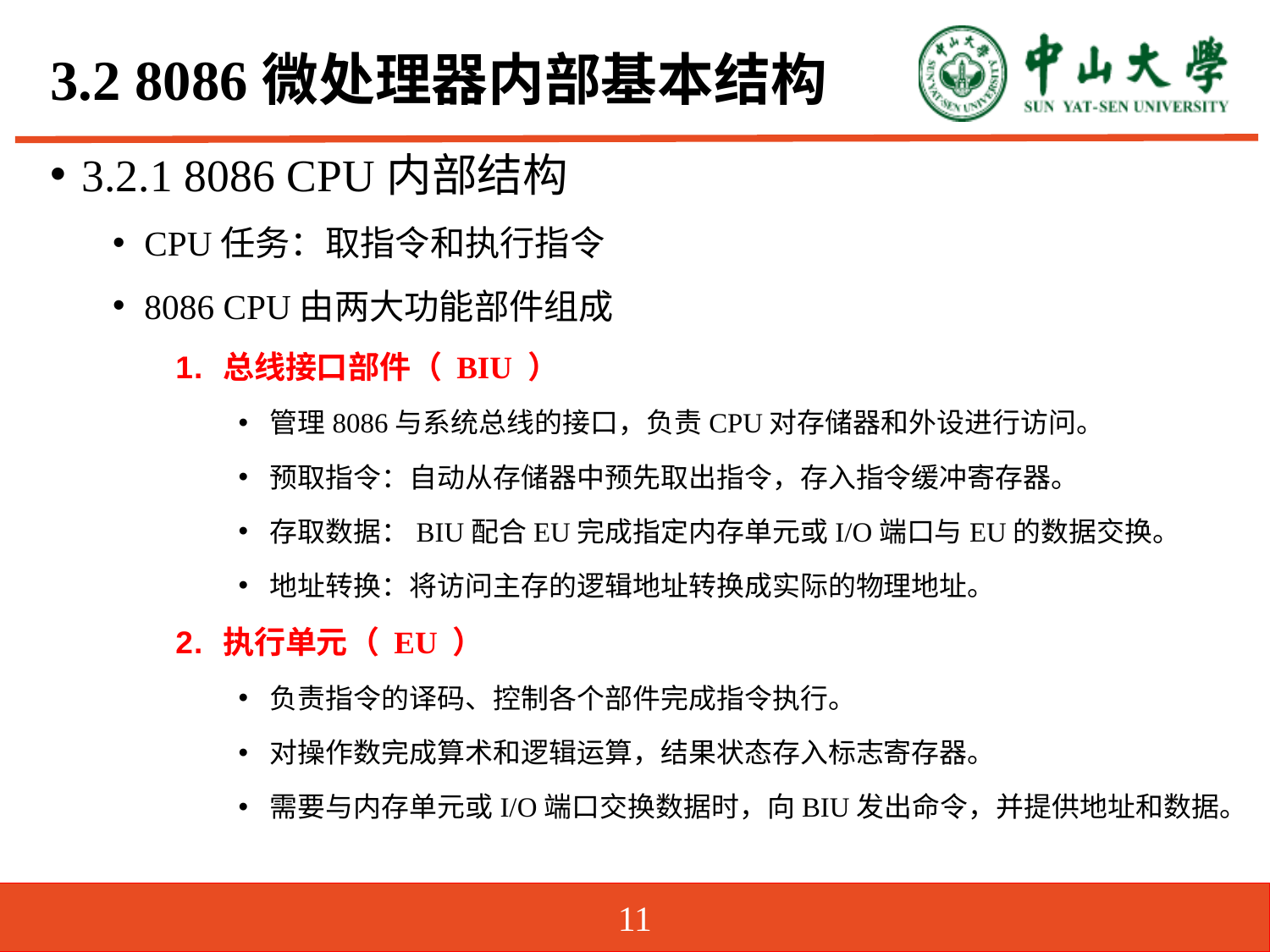

# 3.2 8086微处理器内部基本结构
3.2.1 8086 CPU内部结构
CPU任务：取指令和执行指令
8086 CPU由两大功能部件组成
总线接口部件（ BIU ）
管理8086与系统总线的接口，负责CPU对存储器和外设进行访问。
预取指令：自动从存储器中预先取出指令，存入指令缓冲寄存器。
存取数据：BIU配合EU完成指定内存单元或I/O端口与EU的数据交换。
地址转换：将访问主存的逻辑地址转换成实际的物理地址。
执行单元（ EU ）
负责指令的译码、控制各个部件完成指令执行。
对操作数完成算术和逻辑运算，结果状态存入标志寄存器。
需要与内存单元或I/O端口交换数据时，向BIU发出命令，并提供地址和数据。

11